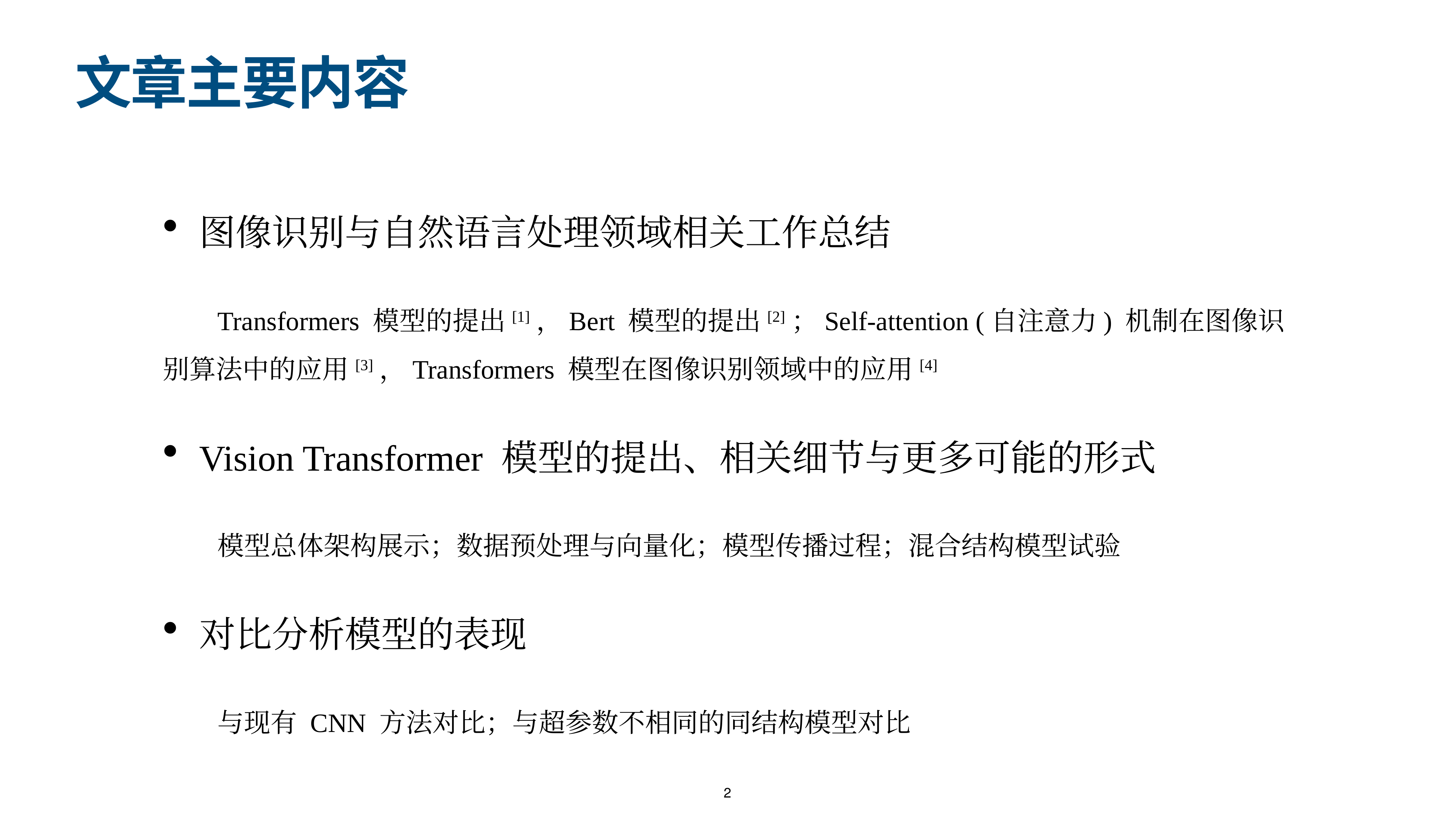

# 文章主要内容
图像识别与自然语言处理领域相关工作总结
Transformers 模型的提出[1]，Bert 模型的提出[2]；Self-attention (自注意力) 机制在图像识别算法中的应用[3]，Transformers 模型在图像识别领域中的应用[4]
Vision Transformer 模型的提出、相关细节与更多可能的形式
模型总体架构展示；数据预处理与向量化；模型传播过程；混合结构模型试验
对比分析模型的表现
与现有 CNN 方法对比；与超参数不相同的同结构模型对比
2